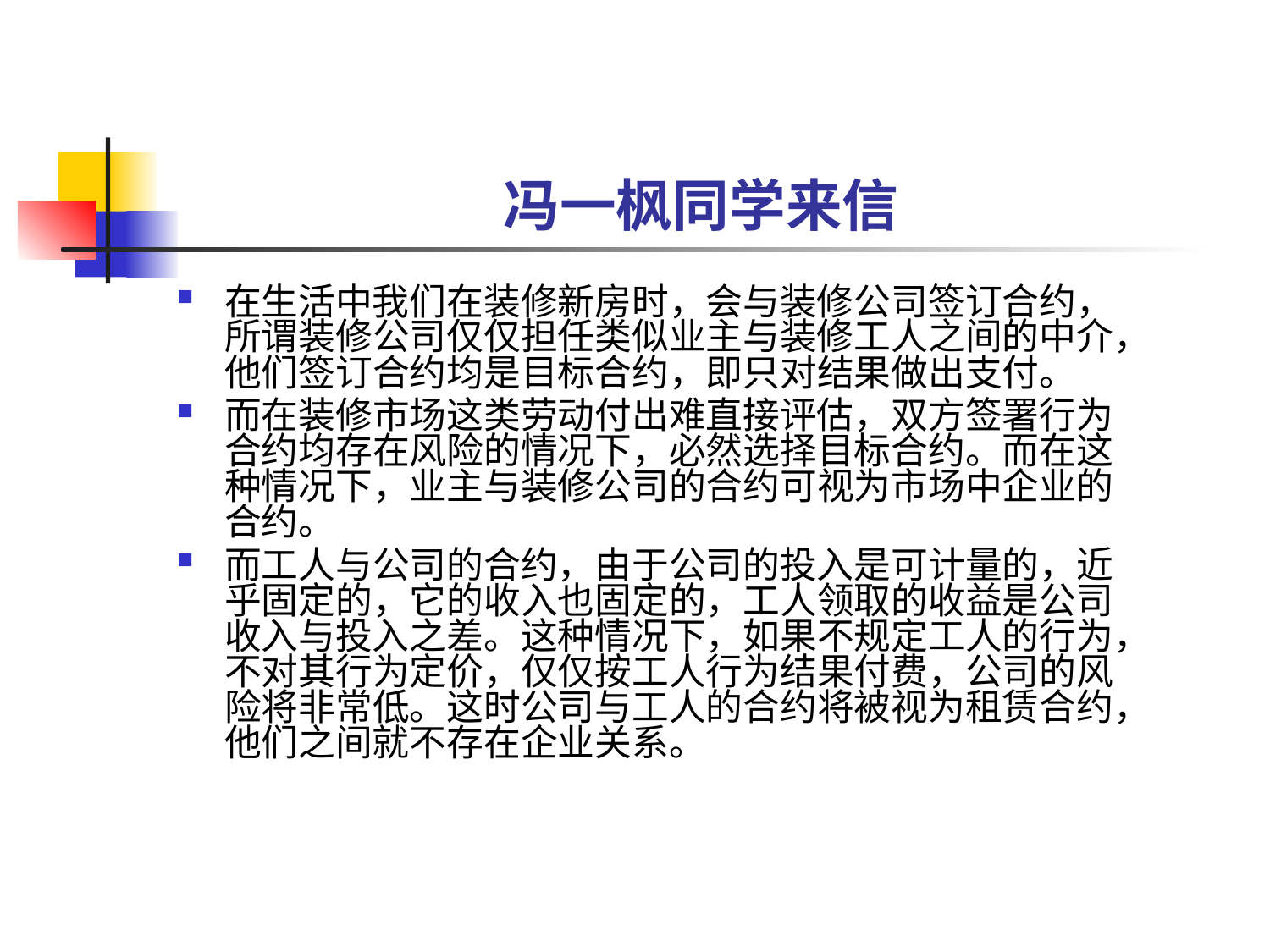

# 冯一枫同学来信
在生活中我们在装修新房时，会与装修公司签订合约，所谓装修公司仅仅担任类似业主与装修工人之间的中介，他们签订合约均是目标合约，即只对结果做出支付。
而在装修市场这类劳动付出难直接评估，双方签署行为合约均存在风险的情况下，必然选择目标合约。而在这种情况下，业主与装修公司的合约可视为市场中企业的合约。
而工人与公司的合约，由于公司的投入是可计量的，近乎固定的，它的收入也固定的，工人领取的收益是公司收入与投入之差。这种情况下，如果不规定工人的行为，不对其行为定价，仅仅按工人行为结果付费，公司的风险将非常低。这时公司与工人的合约将被视为租赁合约，他们之间就不存在企业关系。